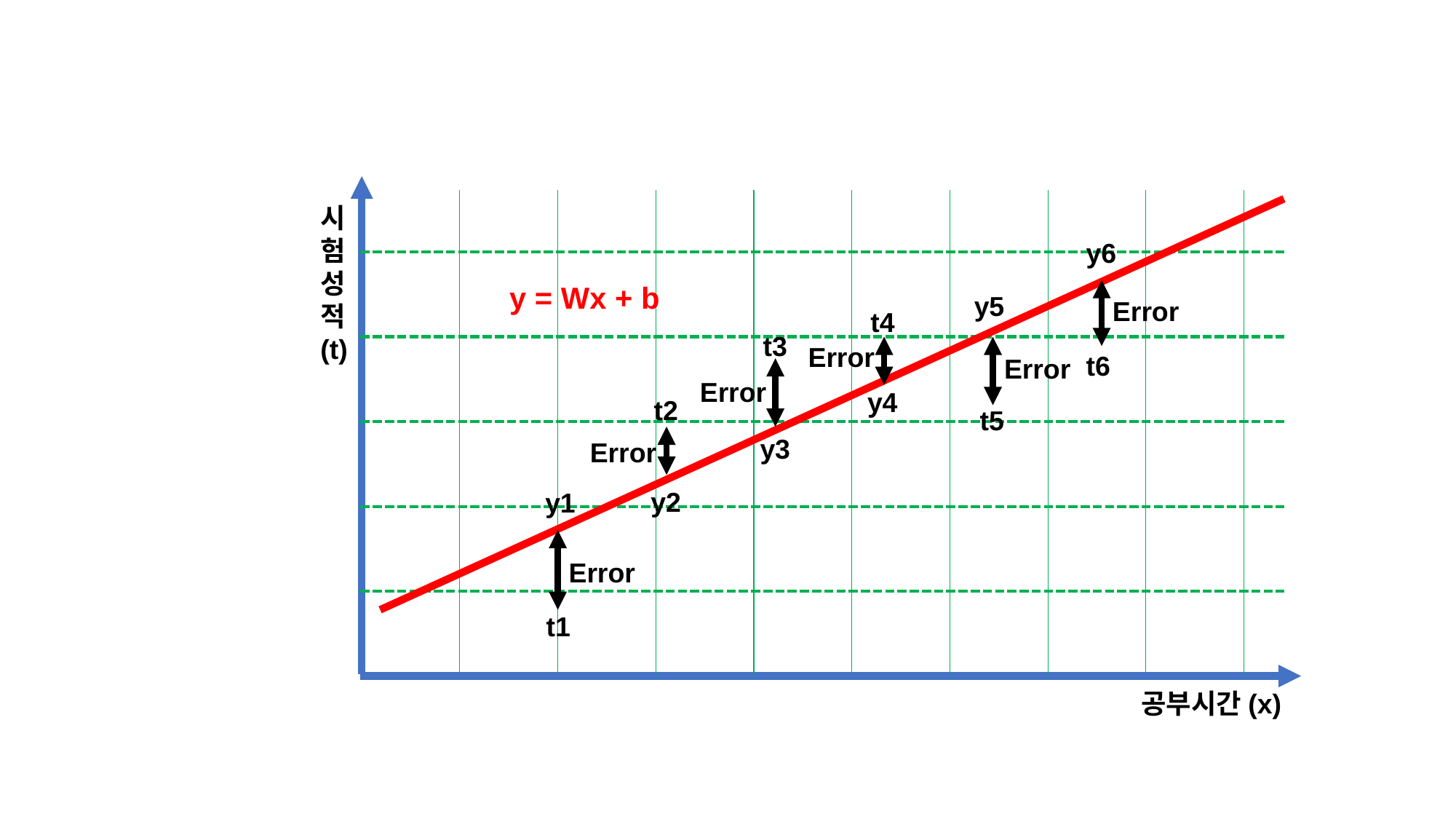

시
험
성
적
(t)
y6
y = Wx + b
y5
Error
t4
t3
Error
t6
Error
Error
y4
t2
t5
y3
Error
y2
y1
Error
t1
공부시간(x)